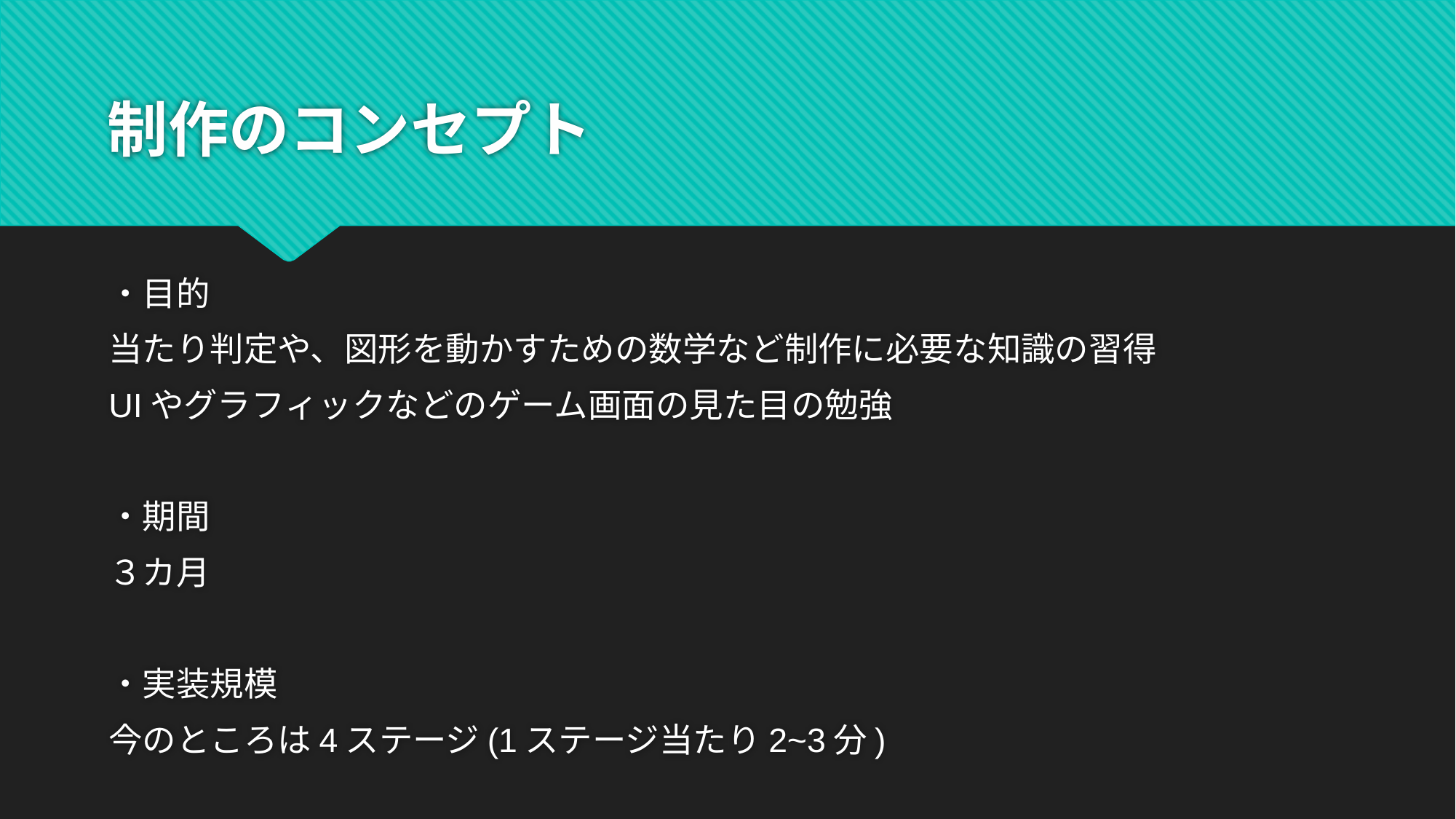

# 制作のコンセプト
・目的
当たり判定や、図形を動かすための数学など制作に必要な知識の習得
UIやグラフィックなどのゲーム画面の見た目の勉強

・期間
３カ月

・実装規模
今のところは4ステージ(1ステージ当たり2~3分)